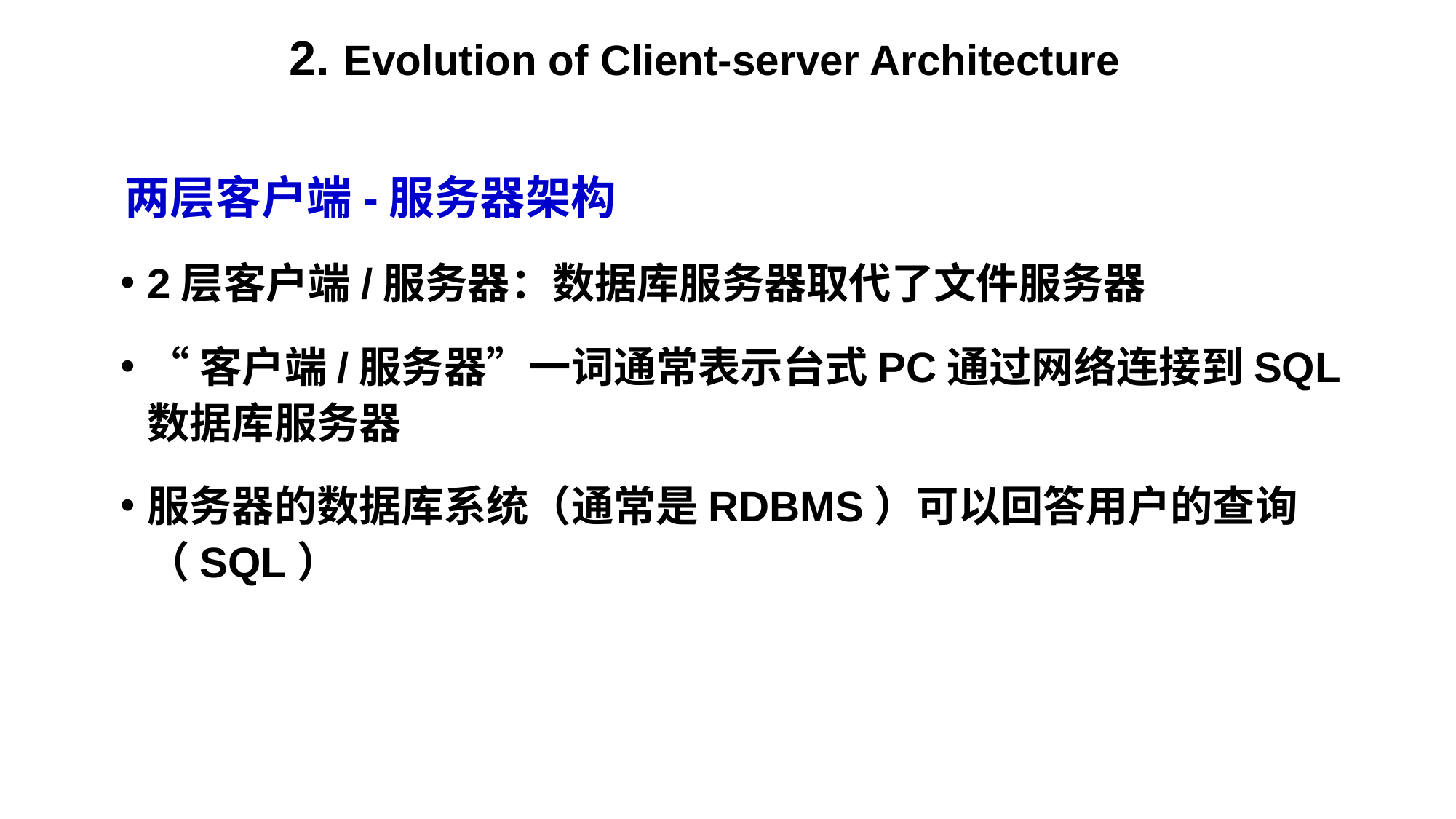

Evolution of Client-server Architecture
两层客户端-服务器架构
2层客户端/服务器：数据库服务器取代了文件服务器
“客户端/服务器”一词通常表示台式PC通过网络连接到SQL数据库服务器
服务器的数据库系统（通常是RDBMS）可以回答用户的查询（SQL）